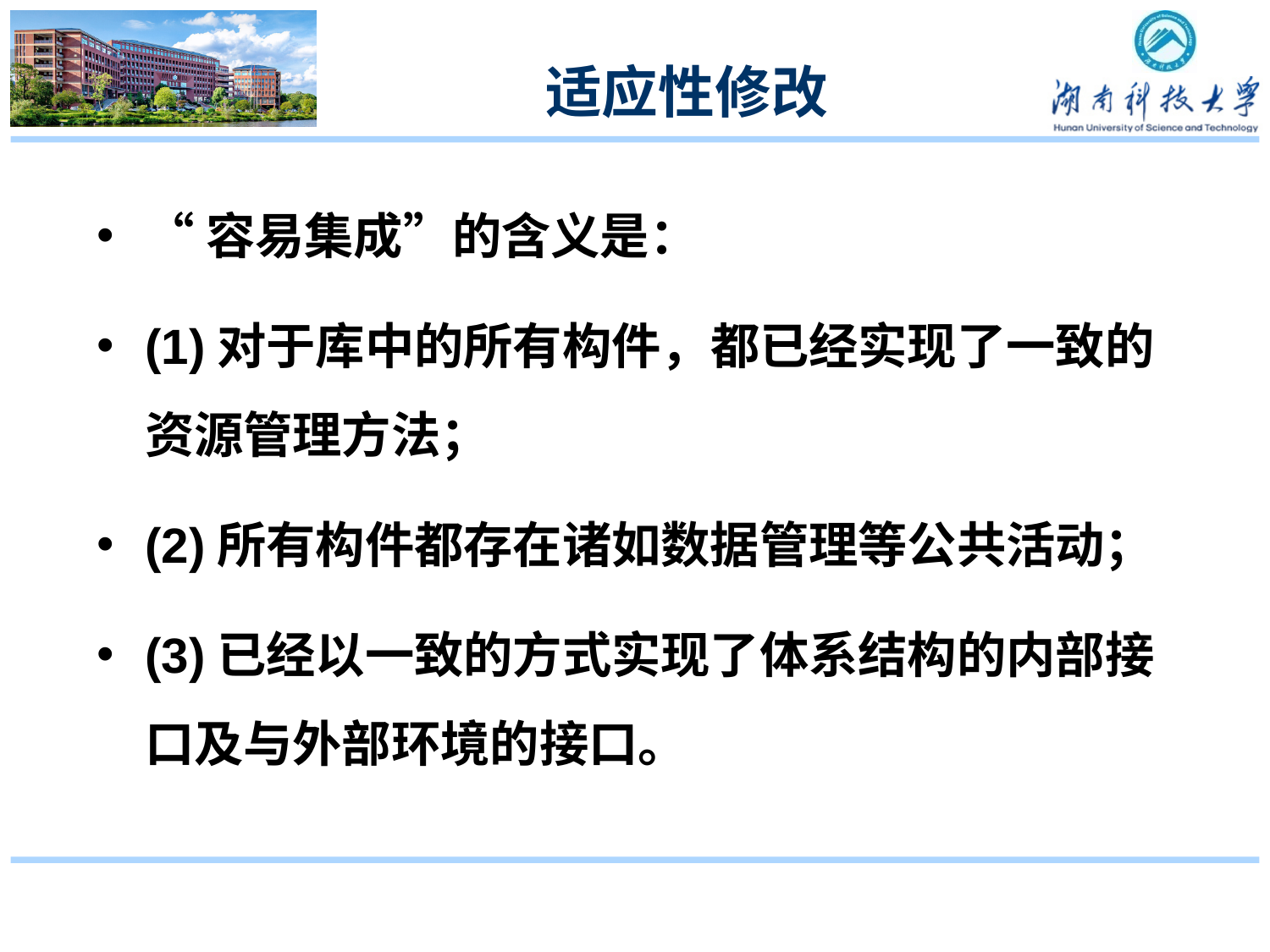

# 适应性修改
“容易集成”的含义是：
(1)对于库中的所有构件，都已经实现了一致的资源管理方法；
(2)所有构件都存在诸如数据管理等公共活动；
(3)已经以一致的方式实现了体系结构的内部接口及与外部环境的接口。
29